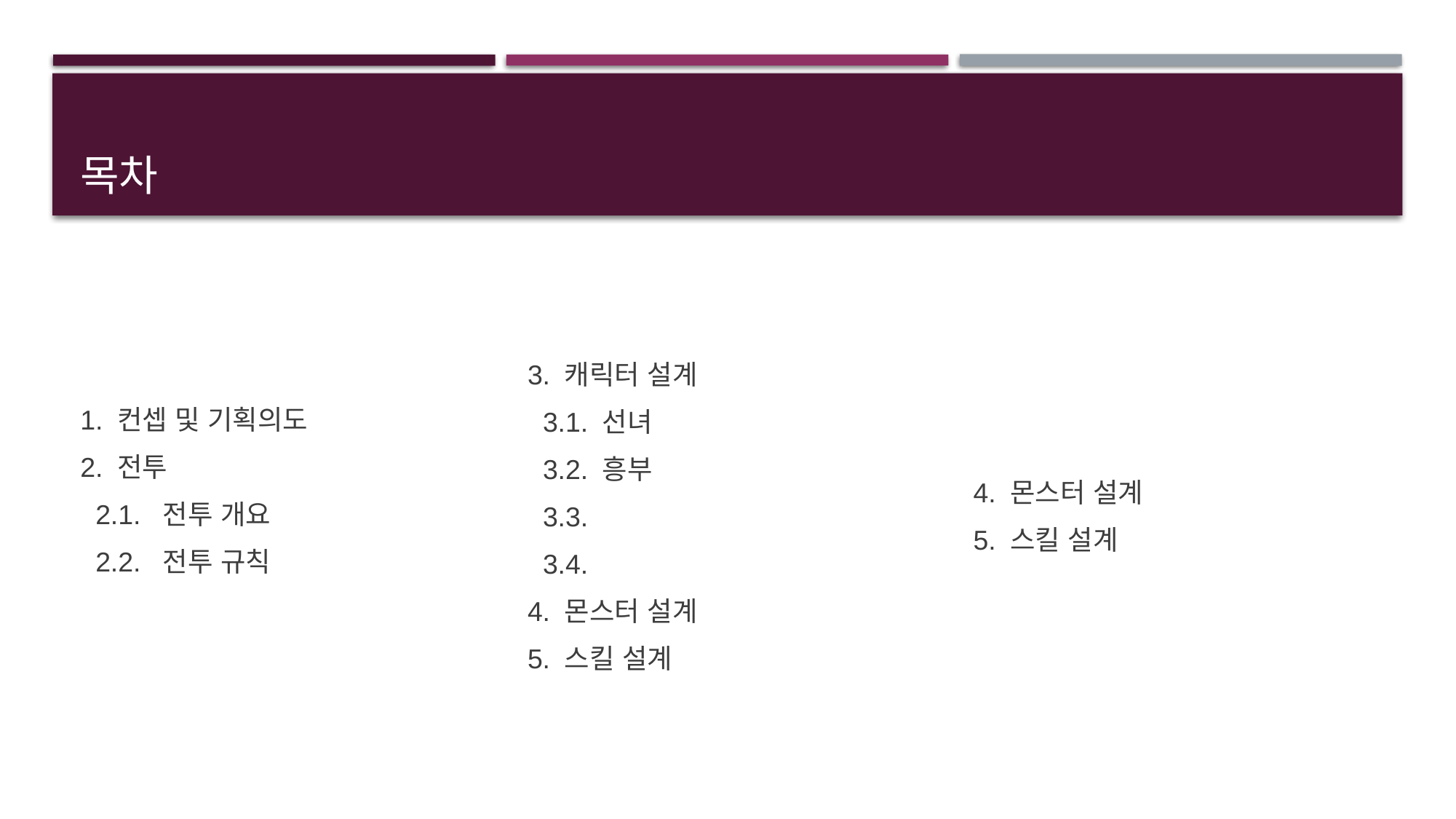

# 목차
1. 컨셉 및 기획의도
2. 전투
  2.1.  전투 개요
  2.2.  전투 규칙

3. 캐릭터 설계
  3.1. 선녀
  3.2. 흥부
  3.3.
  3.4.
4. 몬스터 설계
5. 스킬 설계

4. 몬스터 설계
5. 스킬 설계